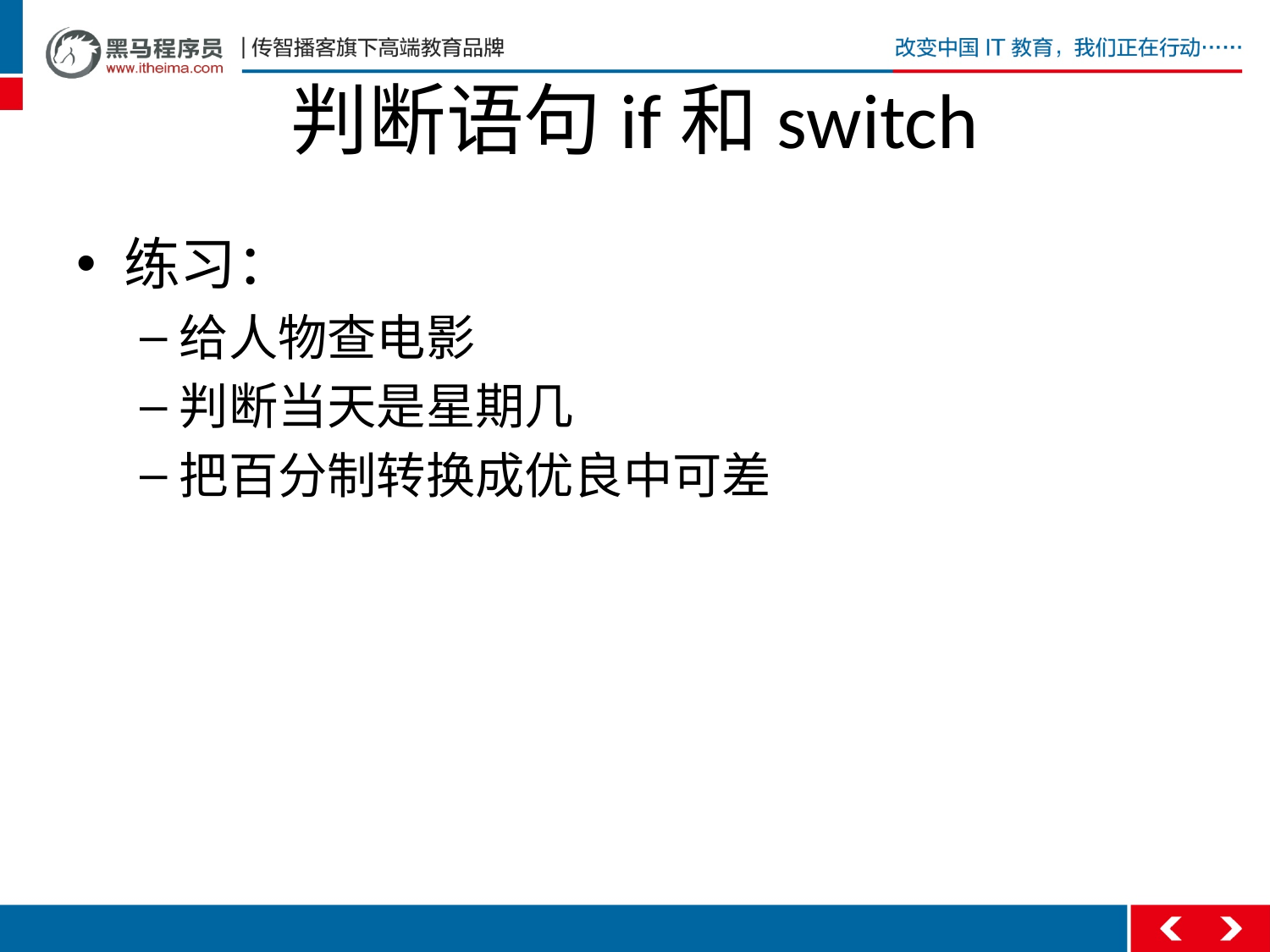

# 判断语句if和switch
练习：
给人物查电影
判断当天是星期几
把百分制转换成优良中可差